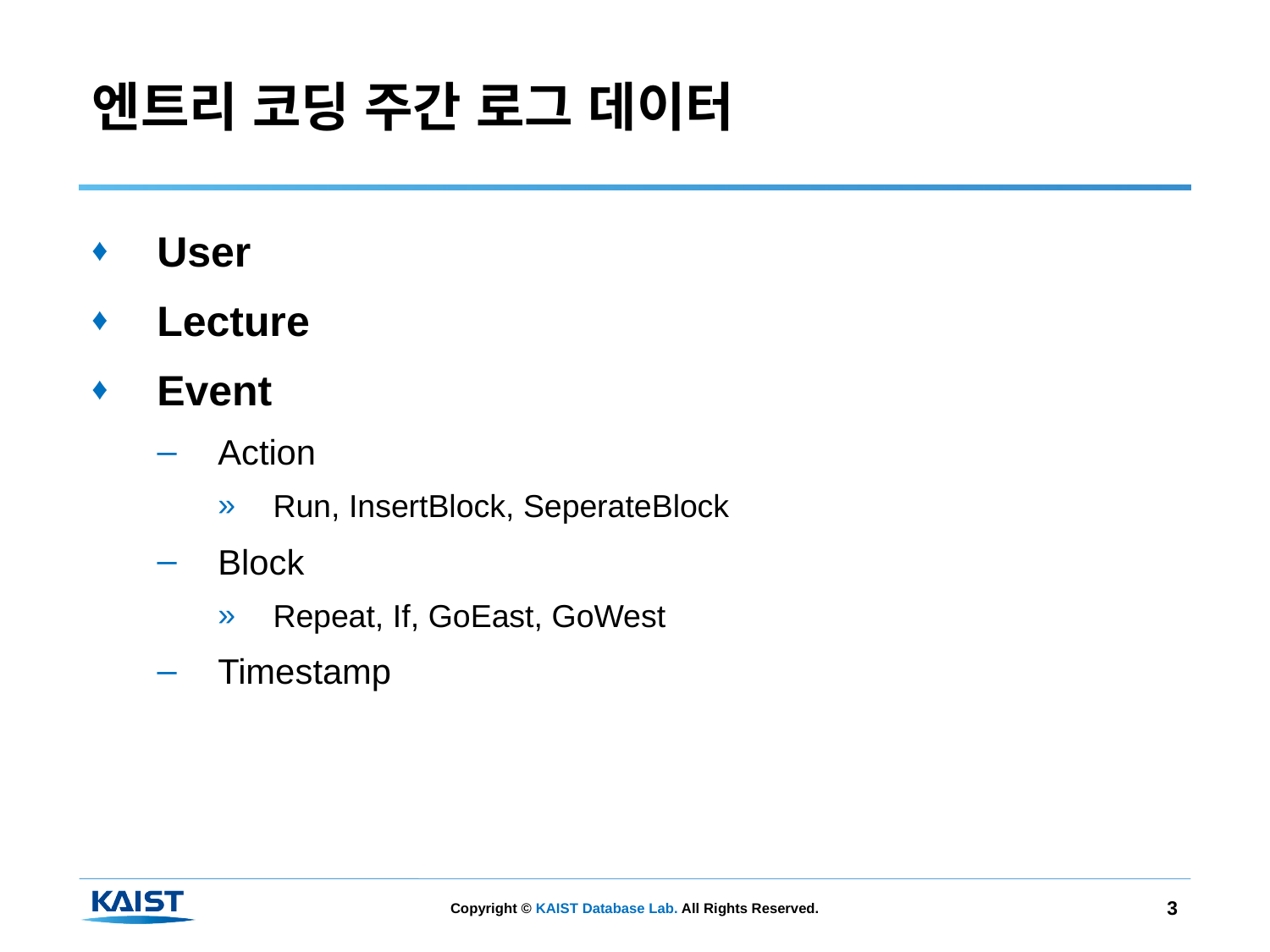

# 엔트리 코딩 주간 로그 데이터
User
Lecture
Event
Action
Run, InsertBlock, SeperateBlock
Block
Repeat, If, GoEast, GoWest
Timestamp

3